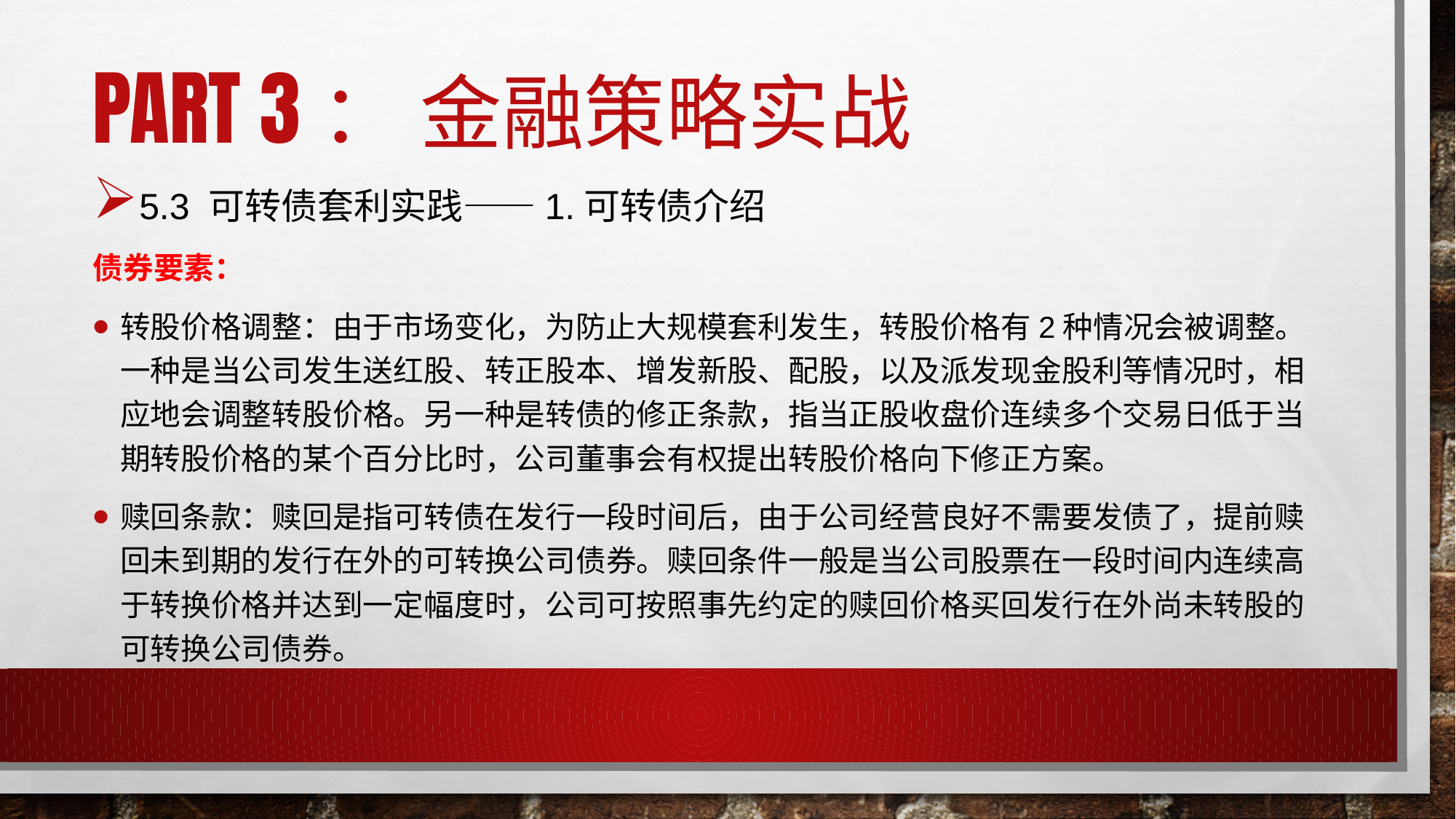

# Part 3： 金融策略实战
5.3 可转债套利实践——1.可转债介绍
债券要素：
转股价格调整：由于市场变化，为防止大规模套利发生，转股价格有2种情况会被调整。一种是当公司发生送红股、转正股本、增发新股、配股，以及派发现金股利等情况时，相应地会调整转股价格。另一种是转债的修正条款，指当正股收盘价连续多个交易日低于当期转股价格的某个百分比时，公司董事会有权提出转股价格向下修正方案。
赎回条款：赎回是指可转债在发行一段时间后，由于公司经营良好不需要发债了，提前赎回未到期的发行在外的可转换公司债券。赎回条件一般是当公司股票在一段时间内连续高于转换价格并达到一定幅度时，公司可按照事先约定的赎回价格买回发行在外尚未转股的可转换公司债券。